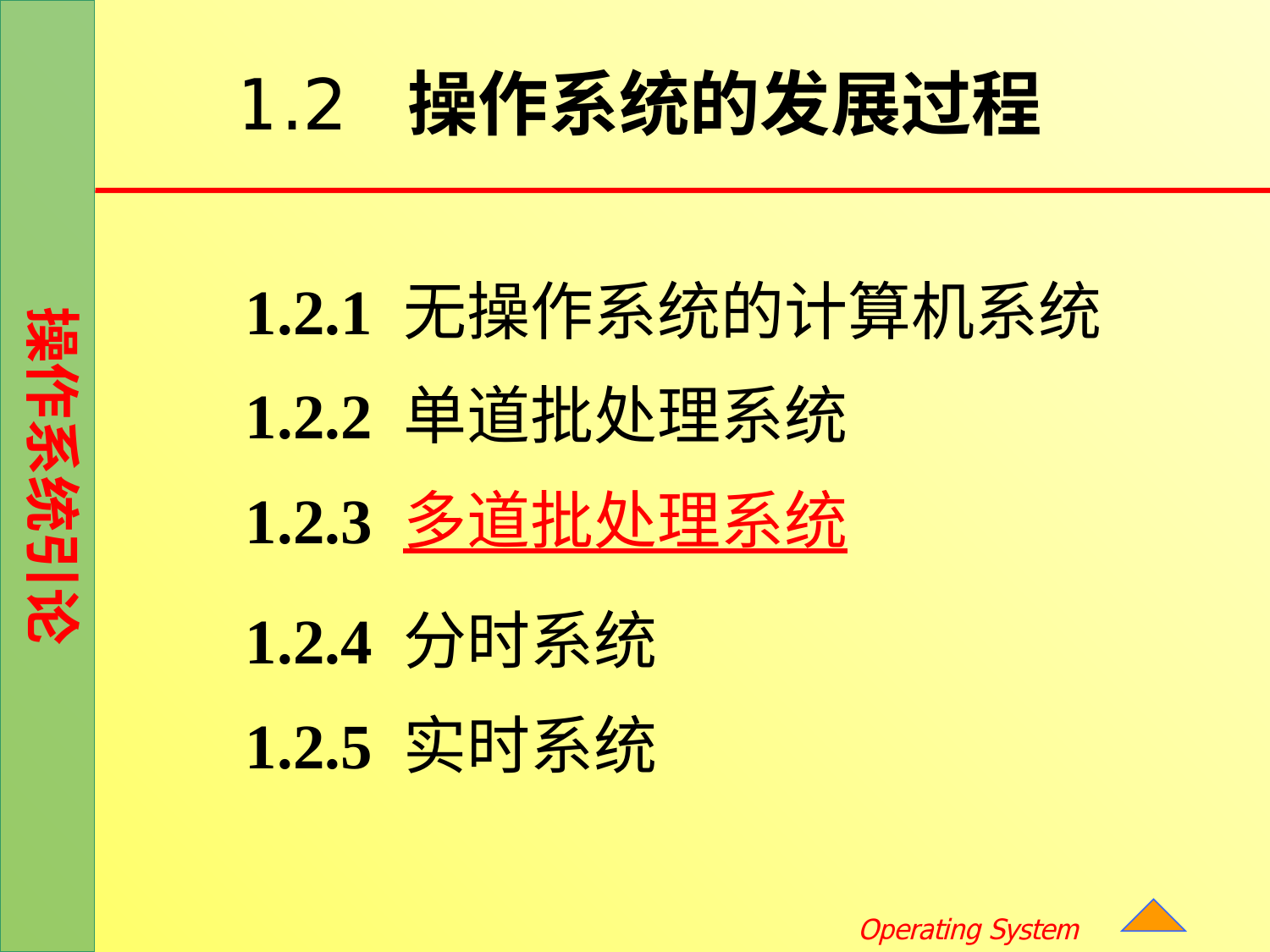

# 1.2  操作系统的发展过程

1.2.1 无操作系统的计算机系统
1.2.2 单道批处理系统
1.2.3 多道批处理系统
1.2.4 分时系统
1.2.5 实时系统
Operating System
13